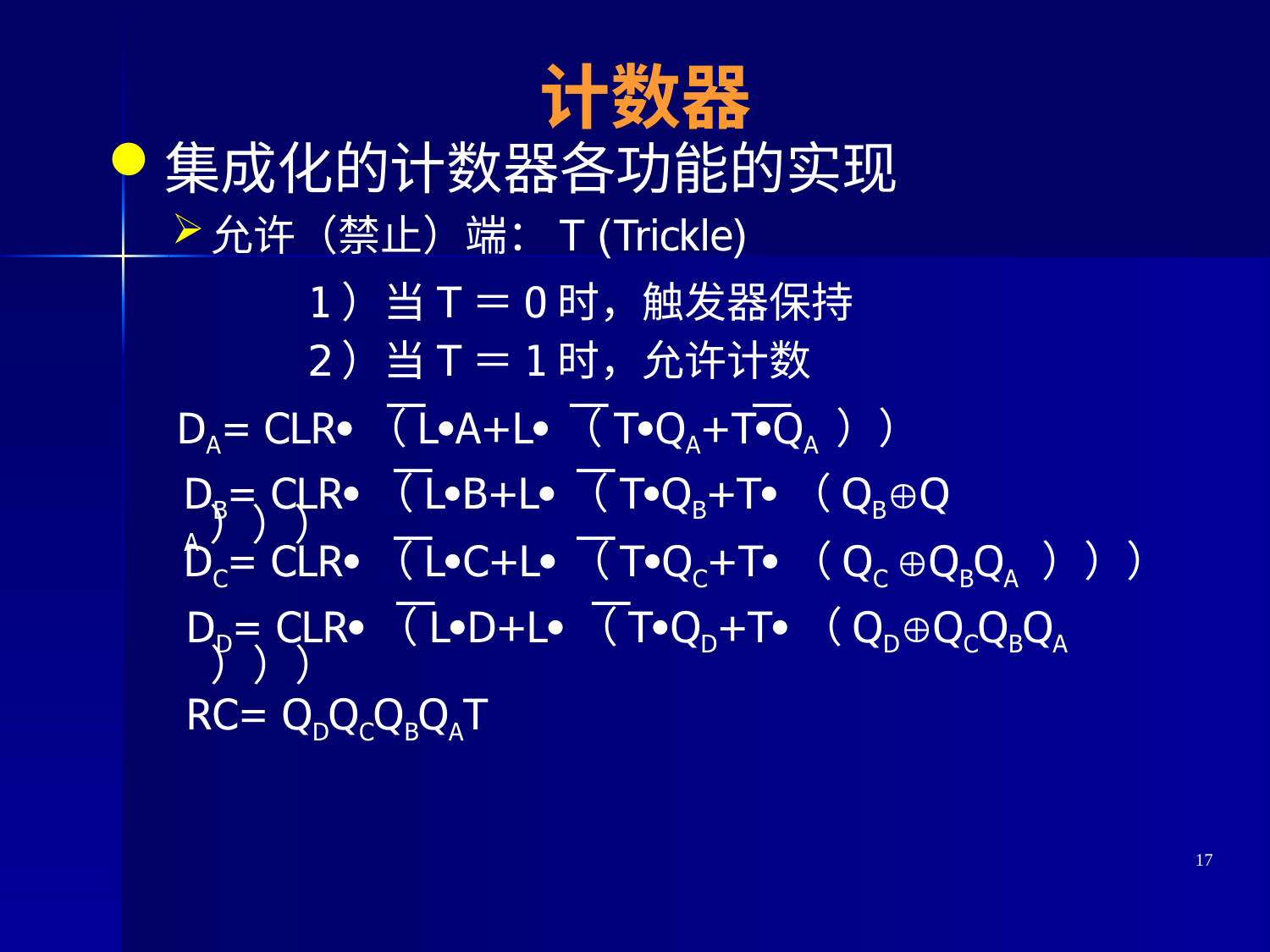

# 计数器
集成化的计数器各功能的实现
允许（禁止）端：T (Trickle)

1）当T＝0时，触发器保持
2）当T＝1时，允许计数
                —           —           —
DA= CLR•（L•A+L•（T•QA+T•QA ））
                —           —
DB= CLR•（L•B+L•（T•QB+T•（QB⊕QA）））
                —           —
DC= CLR•（L•C+L•（T•QC+T•（QC ⊕QBQA ）））
                —            —
DD= CLR•（L•D+L•（T•QD+T•（QD⊕QCQBQA ）））
RC= QDQCQBQAT
17